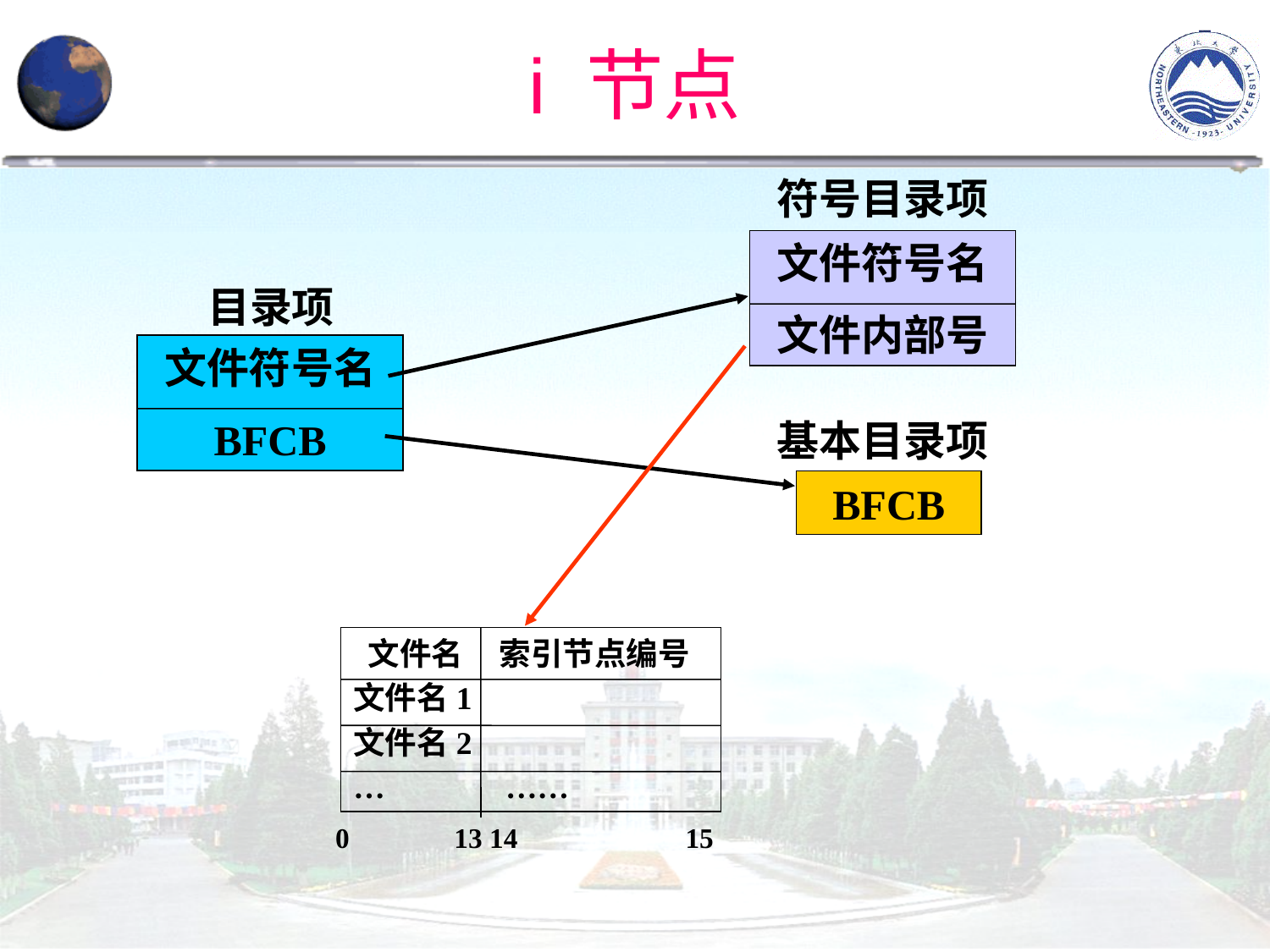

# i 节点
符号目录项
文件符号名
文件内部号
目录项

文件符号名
BFCB

 文件名     索引节点编号
文件名1
文件名2
…               ……

0               13 14                        15
基本目录项

BFCB